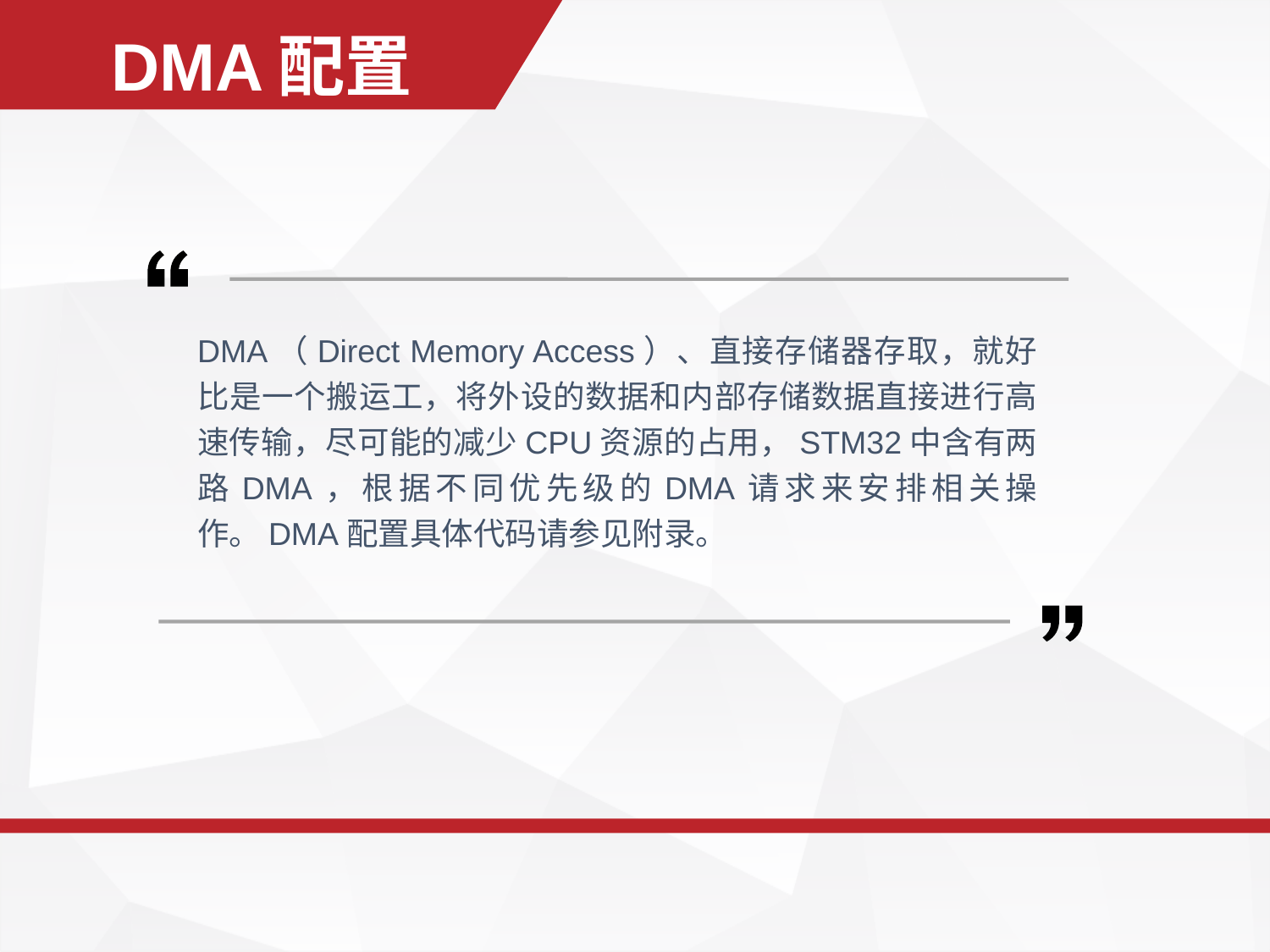

# DMA配置

DMA（Direct Memory Access）、直接存储器存取，就好比是一个搬运工，将外设的数据和内部存储数据直接进行高速传输，尽可能的减少CPU资源的占用，STM32中含有两路DMA，根据不同优先级的DMA请求来安排相关操作。DMA配置具体代码请参见附录。